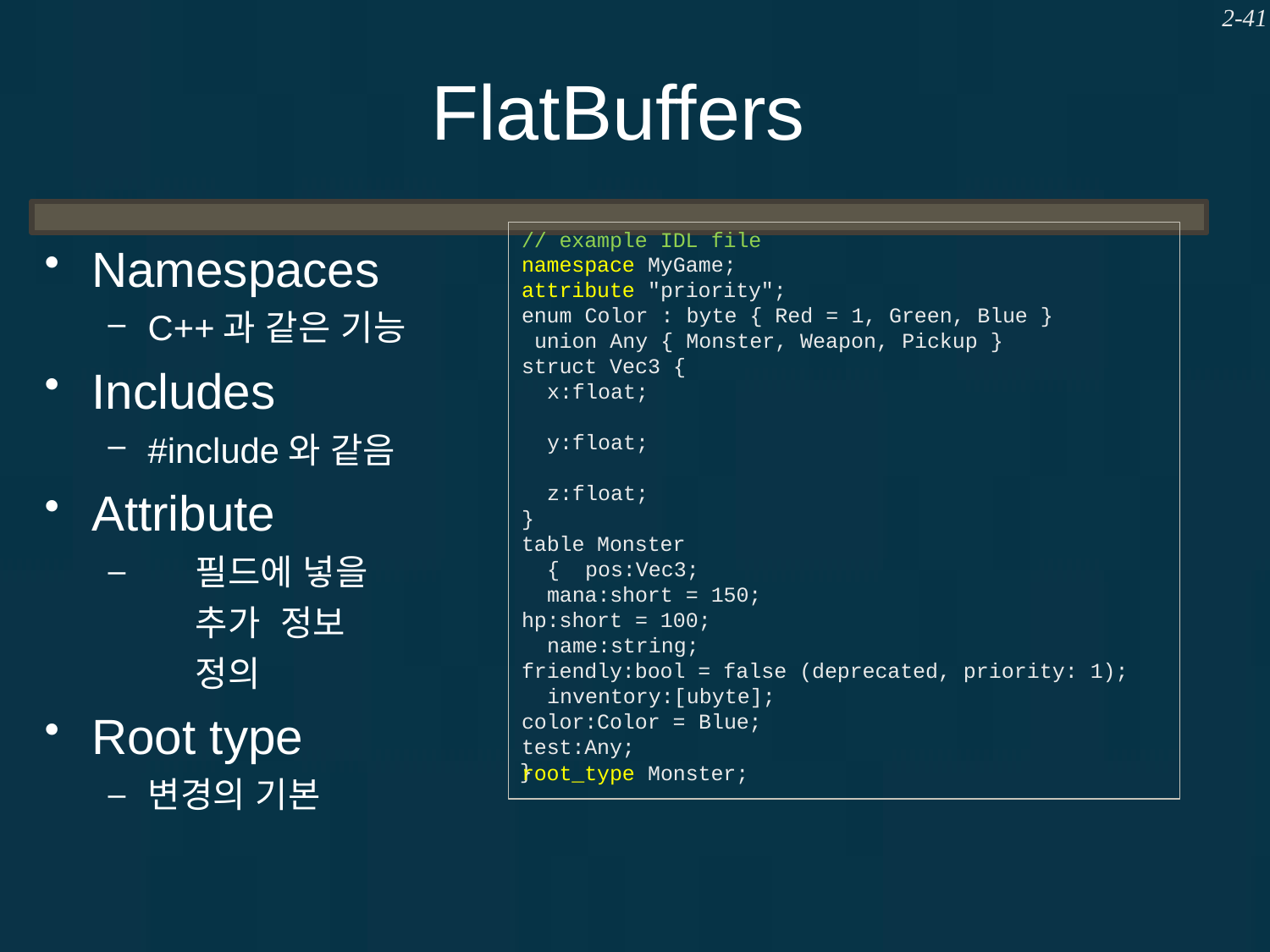

2-41
# FlatBuffers

Namespaces
C++과 같은 기능
Includes
#include와 같음
Attribute
필드에 넣을 추가  정보 정의
Root type
변경의 기본
// example IDL file  namespace MyGame;  attribute "priority";
enum Color : byte { Red = 1, Green, Blue }  union Any { Monster, Weapon, Pickup }  struct Vec3 {
x:float;  y:float;  z:float;
}
table Monster {  pos:Vec3;  mana:short = 150;
hp:short = 100;  name:string;
friendly:bool = false (deprecated, priority: 1);  inventory:[ubyte];
color:Color = Blue;
test:Any;
}
root_type Monster;